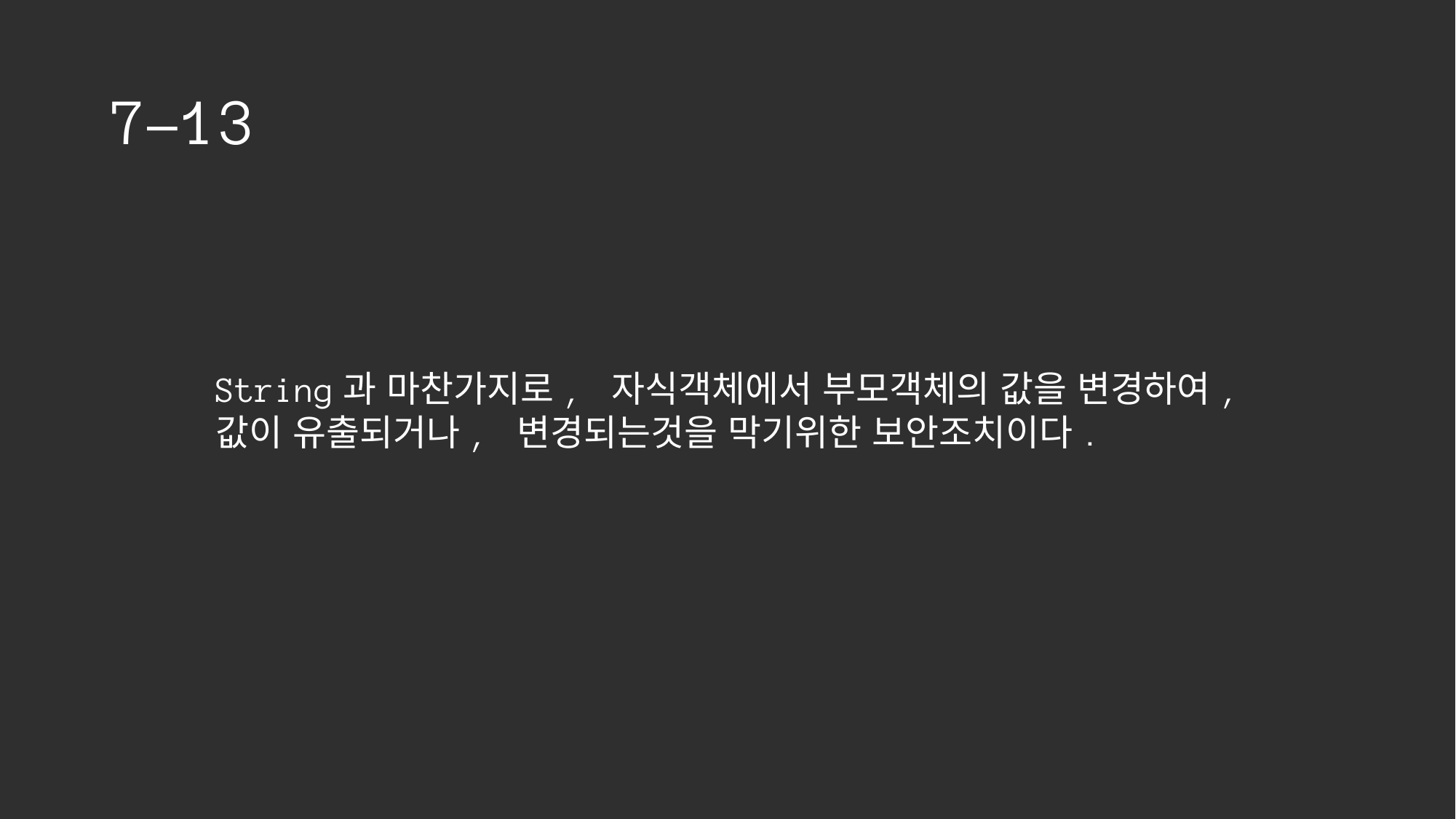

# 7-13
String과 마찬가지로, 자식객체에서 부모객체의 값을 변경하여,
값이 유출되거나, 변경되는것을 막기위한 보안조치이다.